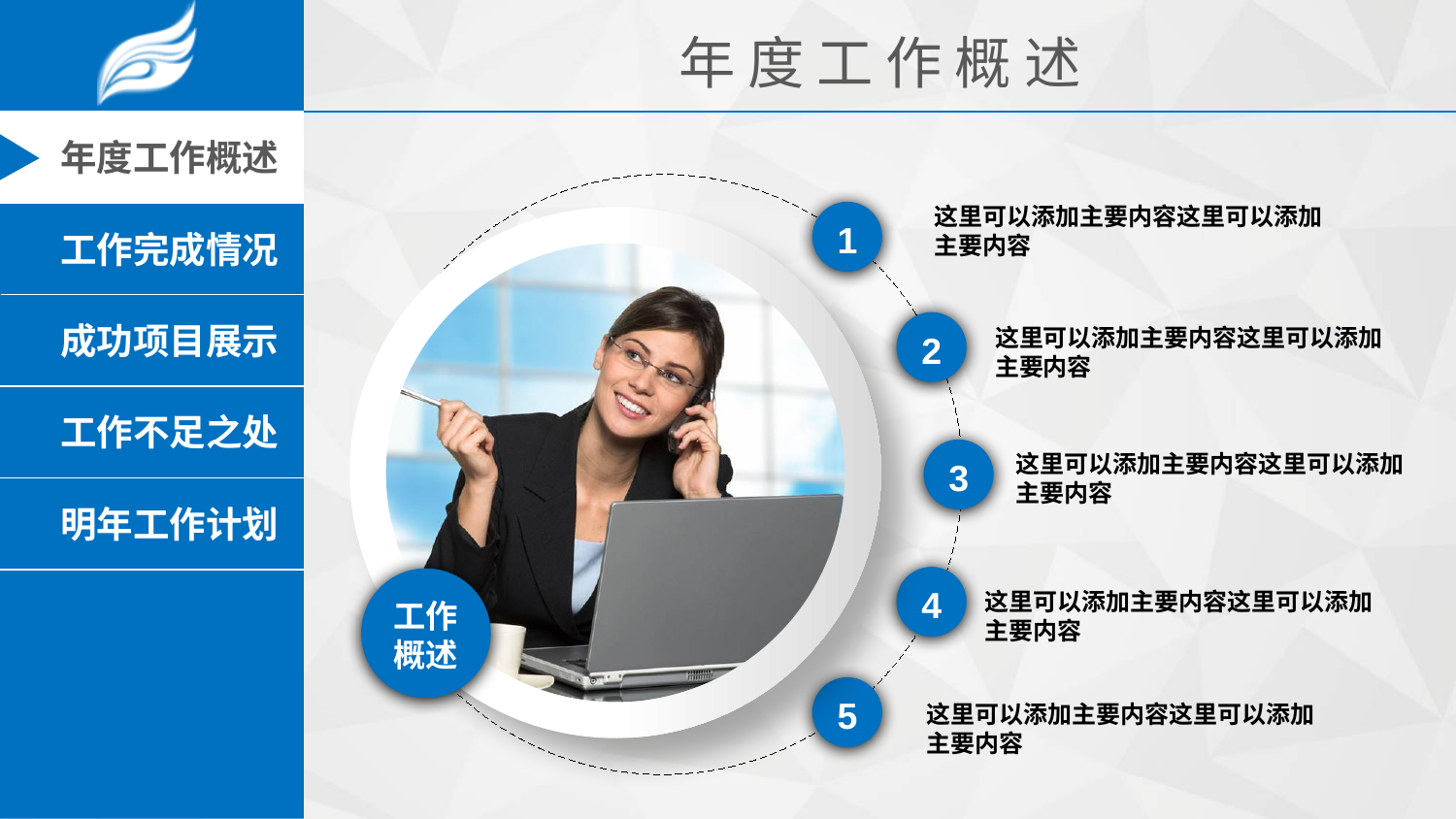

年 度 工 作 概 述

这里可以添加主要内容这里可以添加主要内容
1

2
这里可以添加主要内容这里可以添加主要内容
3
这里可以添加主要内容这里可以添加主要内容
4

这里可以添加主要内容这里可以添加主要内容
工作概述
5
这里可以添加主要内容这里可以添加主要内容